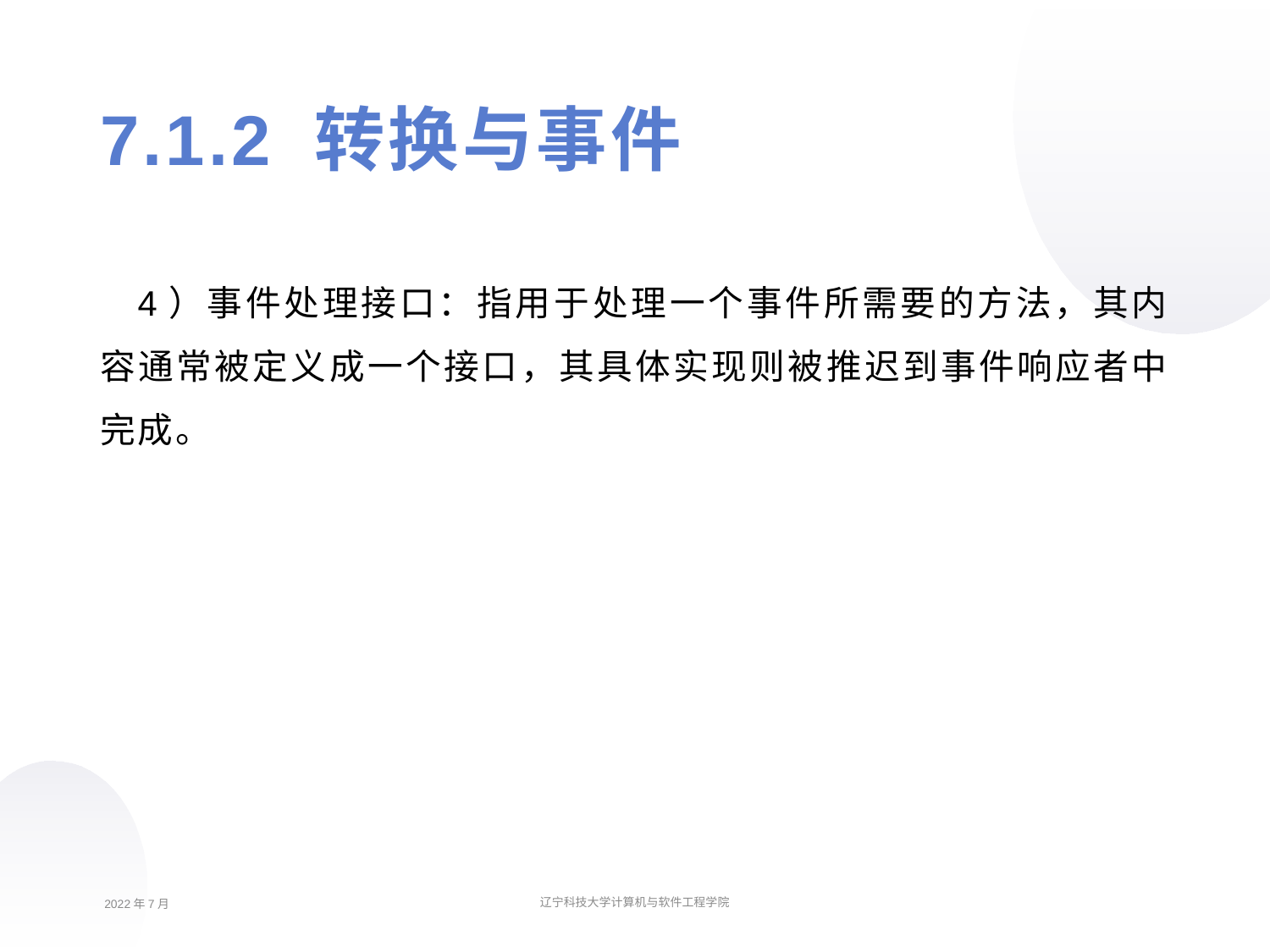

7.1.2 转换与事件
4）事件处理接口：指用于处理一个事件所需要的方法，其内容通常被定义成一个接口，其具体实现则被推迟到事件响应者中完成。

2022年7月
辽宁科技大学计算机与软件工程学院
28